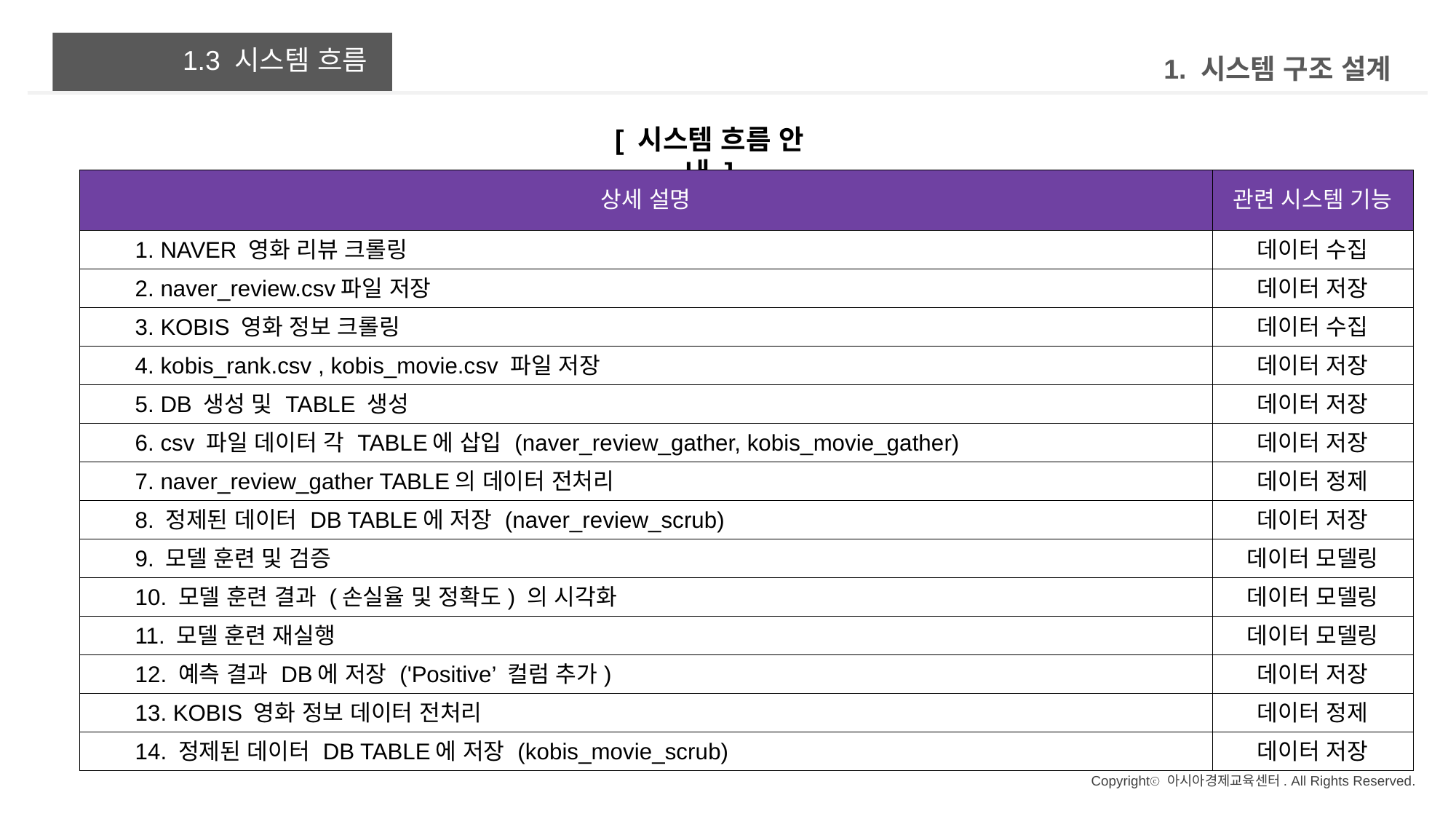

1. 시스템 구조 설계

요구사항 정의
1.3 시스템 흐름
[ 시스템 흐름 안내 ]
| 상세 설명 | 관련 시스템 기능 |
| --- | --- |
| 1. NAVER 영화 리뷰 크롤링 | 데이터 수집 |
| 2. naver\_review.csv파일 저장 | 데이터 저장 |
| 3. KOBIS 영화 정보 크롤링 | 데이터 수집 |
| 4. kobis\_rank.csv , kobis\_movie.csv 파일 저장 | 데이터 저장 |
| 5. DB 생성 및 TABLE 생성 | 데이터 저장 |
| 6. csv 파일 데이터 각 TABLE에 삽입 (naver\_review\_gather, kobis\_movie\_gather) | 데이터 저장 |
| 7. naver\_review\_gather TABLE의 데이터 전처리 | 데이터 정제 |
| 8. 정제된 데이터 DB TABLE에 저장 (naver\_review\_scrub) | 데이터 저장 |
| 9. 모델 훈련 및 검증 | 데이터 모델링 |
| 10. 모델 훈련 결과 (손실율 및 정확도) 의 시각화 | 데이터 모델링 |
| 11. 모델 훈련 재실행 | 데이터 모델링 |
| 12. 예측 결과 DB에 저장 ('Positive’ 컬럼 추가) | 데이터 저장 |
| 13. KOBIS 영화 정보 데이터 전처리 | 데이터 정제 |
| 14. 정제된 데이터 DB TABLE에 저장 (kobis\_movie\_scrub) | 데이터 저장 |
Copyrightⓒ 아시아경제교육센터. All Rights Reserved.